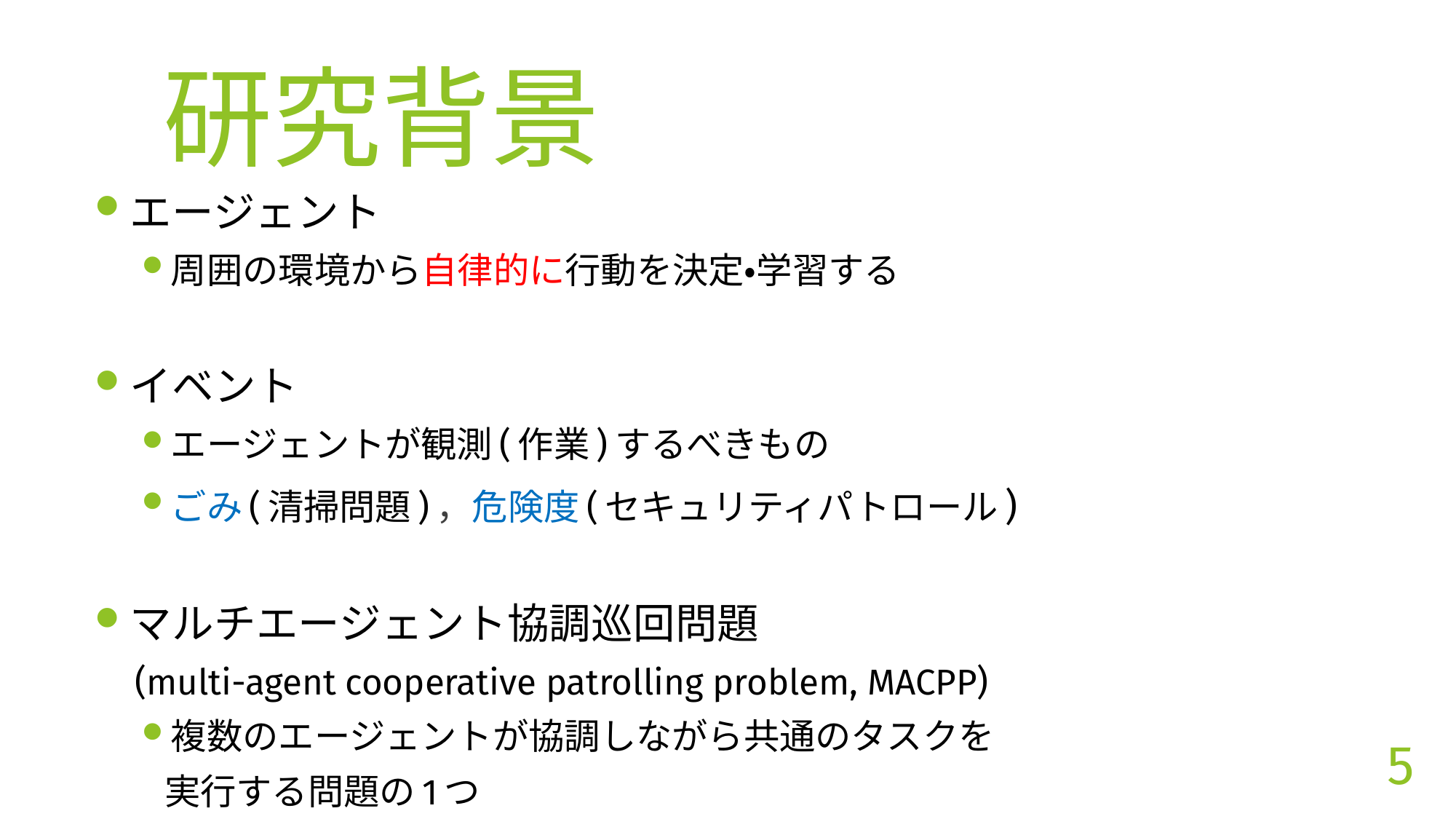

研究背景
エージェント
周囲の環境から自律的に行動を決定・学習する

イベント
エージェントが観測(作業)するべきもの
ごみ(清掃問題)，危険度(セキュリティパトロール)

マルチエージェント協調巡回問題
　(multi-agent cooperative patrolling problem, MACPP)
複数のエージェントが協調しながら共通のタスクを
  実行する問題の1つ
5